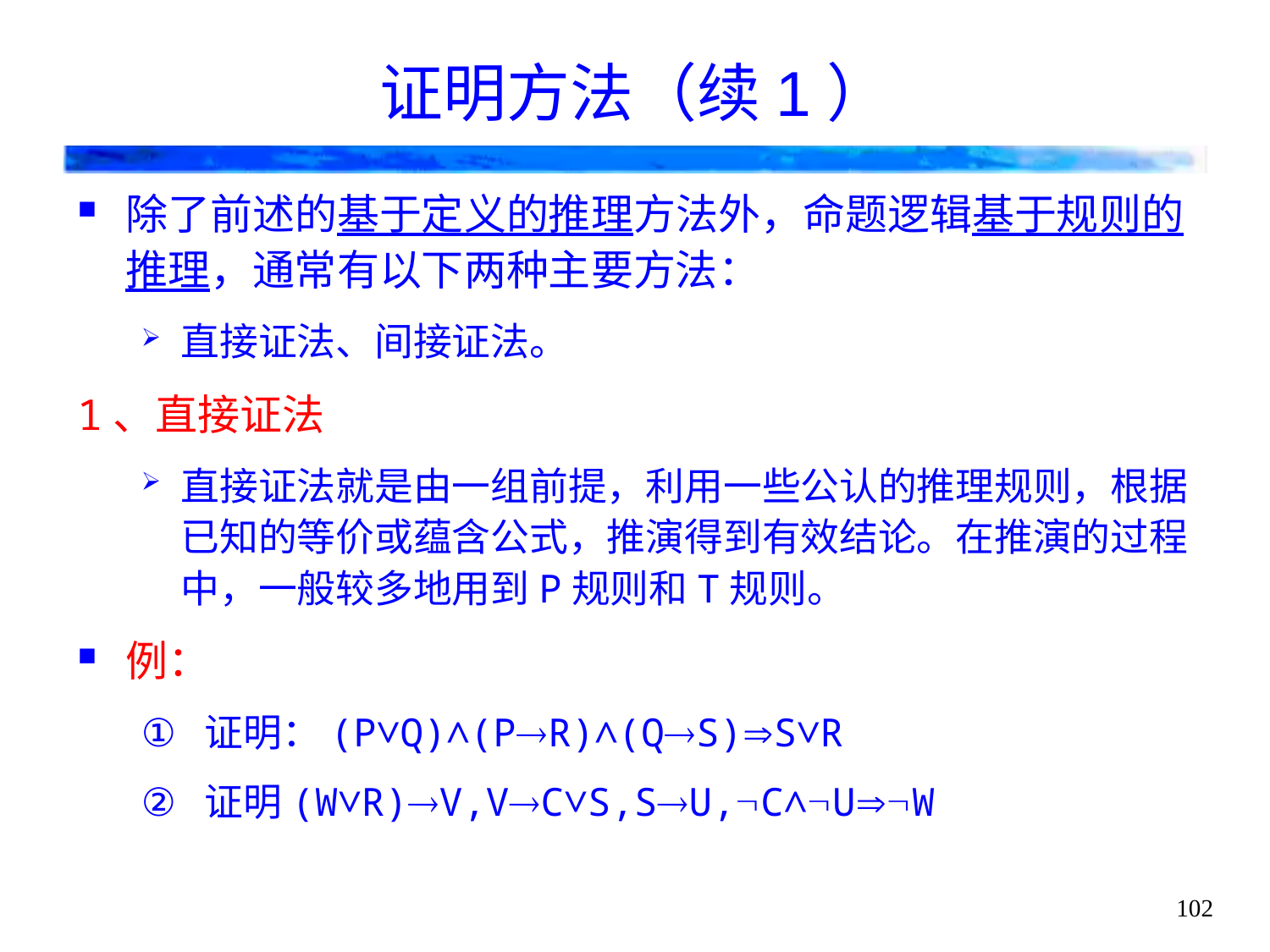

# 证明方法（续1）
除了前述的基于定义的推理方法外，命题逻辑基于规则的推理，通常有以下两种主要方法：
直接证法、间接证法。
1、直接证法
直接证法就是由一组前提，利用一些公认的推理规则，根据已知的等价或蕴含公式，推演得到有效结论。在推演的过程中，一般较多地用到P规则和T规则。
例：
证明：(P∨Q)∧(P→R)∧(Q→S)⇒S∨R
证明(W∨R)→V,V→C∨S,S→U,¬C∧¬U⇒¬W
102